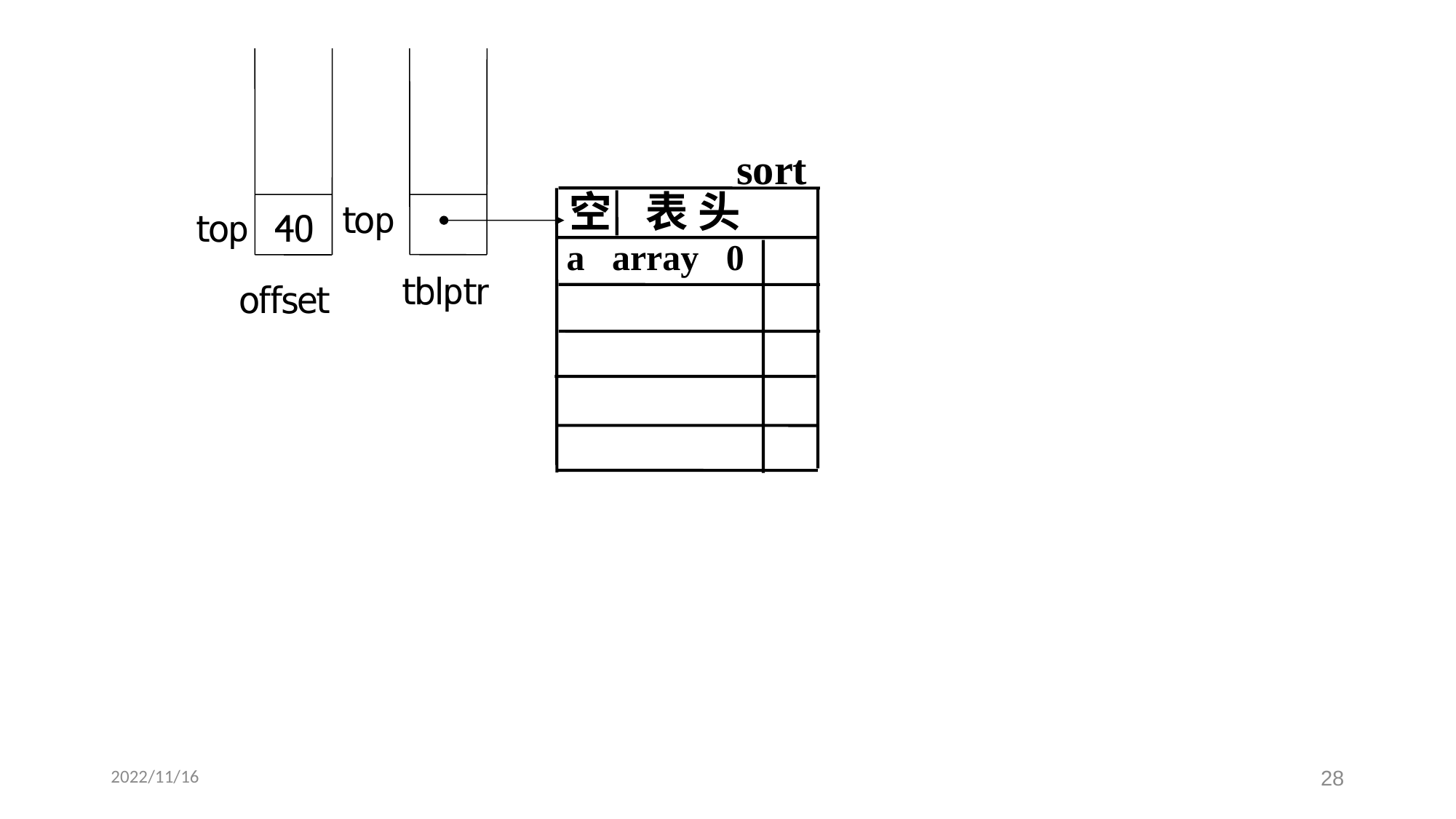

sort
空
表 头

top

top
40

a   array   0

tblptr
offset

2022/11/16
28